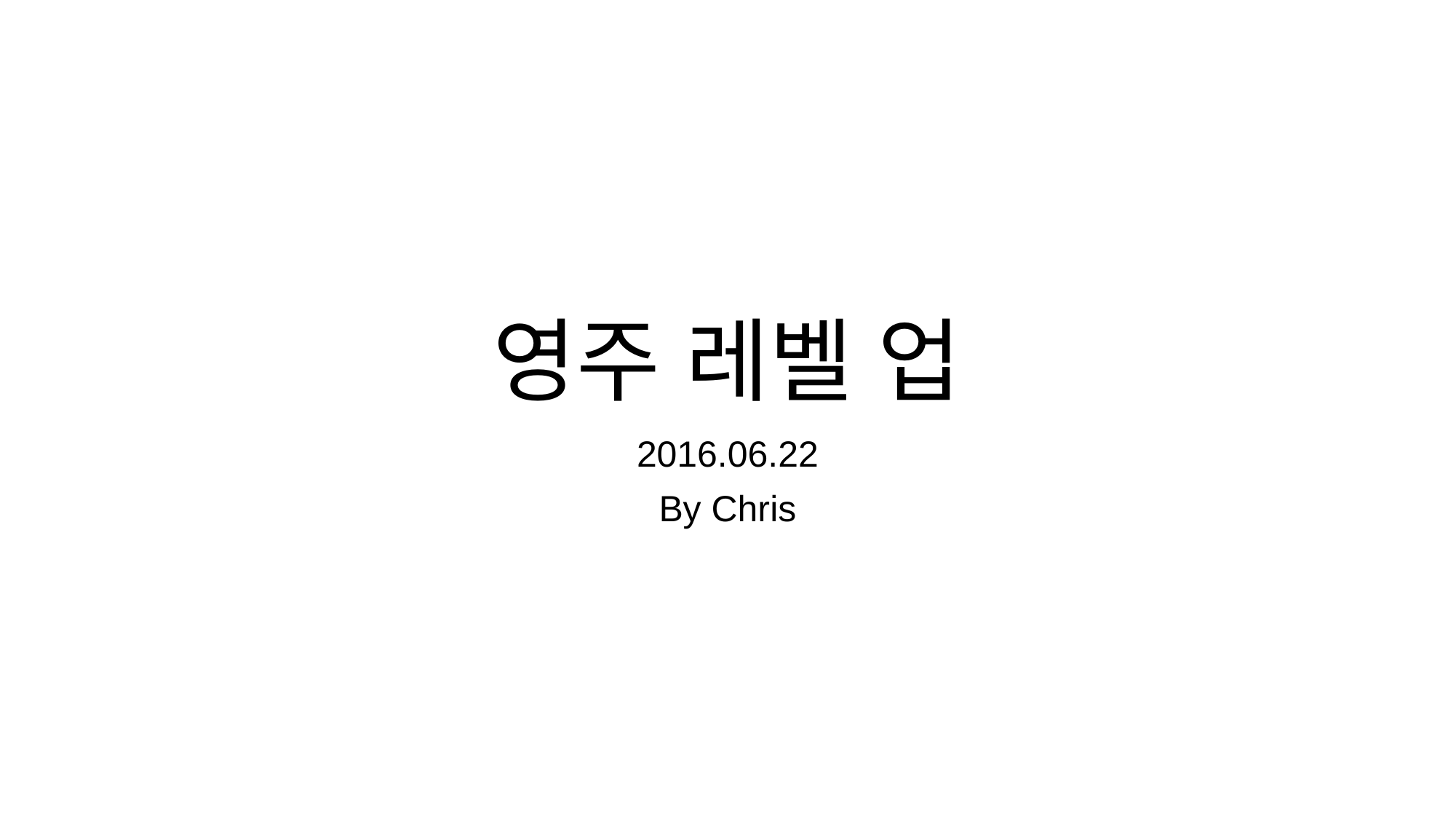

# 영주 레벨 업
2016.06.22
By Chris